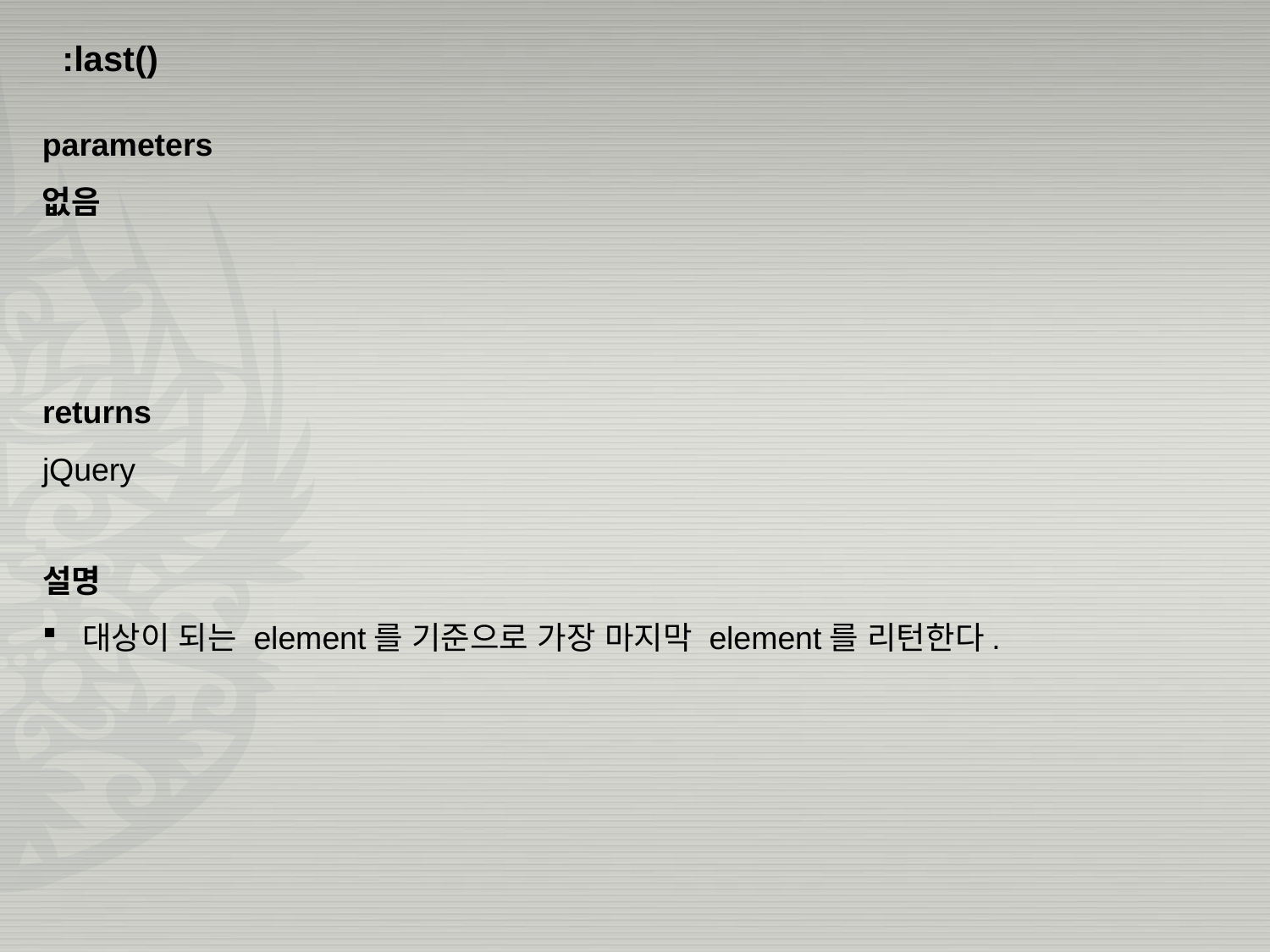

:last()
parameters
없음
returns
jQuery
설명
  대상이 되는 element를 기준으로 가장 마지막 element를 리턴한다.